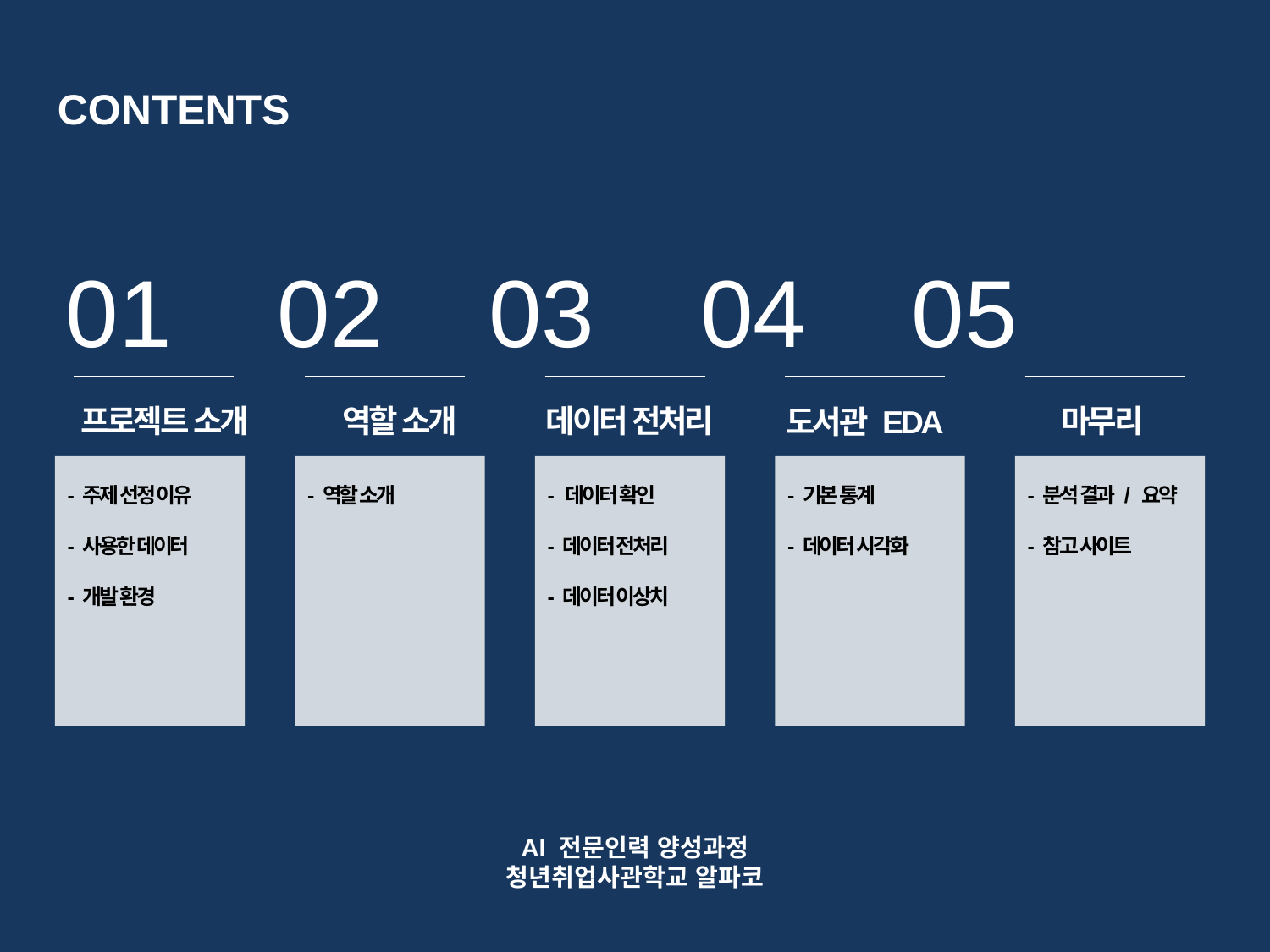

CONTENTS
01    02    03    04    05
프로젝트 소개
역할 소개
데이터 전처리
마무리
도서관 EDA

- 주제 선정 이유

- 사용한 데이터

- 개발 환경
- 역할 소개

- 데이터 확인

- 데이터 전처리

- 데이터 이상치

- 기본 통계

- 데이터 시각화
- 분석 결과 /  요약

- 참고 사이트
AI 전문인력 양성과정
청년취업사관학교 알파코